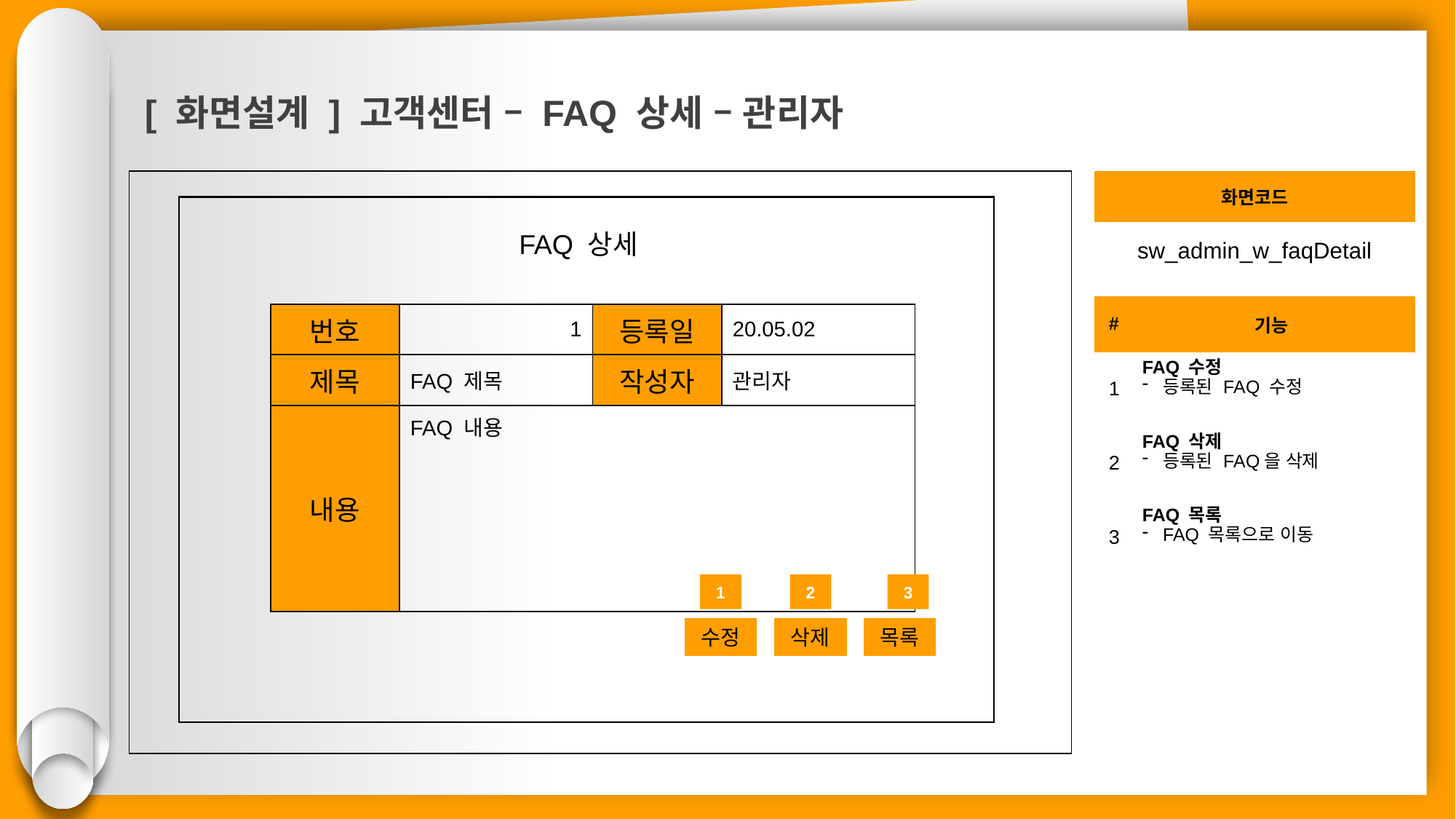

[ 화면설계 ] 고객센터 – FAQ 상세 – 관리자

| 화면코드 |
| --- |
| sw\_admin\_w\_faqDetail |

FAQ 상세

| # | 기능 |
| --- | --- |
| 1 | FAQ 수정 등록된 FAQ 수정 |
| 2 | FAQ 삭제 등록된 FAQ을 삭제 |
| 3 | FAQ 목록 FAQ 목록으로 이동 |
| 번호 | 1 | 등록일 | 20.05.02 |
| --- | --- | --- | --- |
| 제목 | FAQ 제목 | 작성자 | 관리자 |
| 내용 | FAQ 내용 |  |  |
1
2
3
수정
삭제
목록